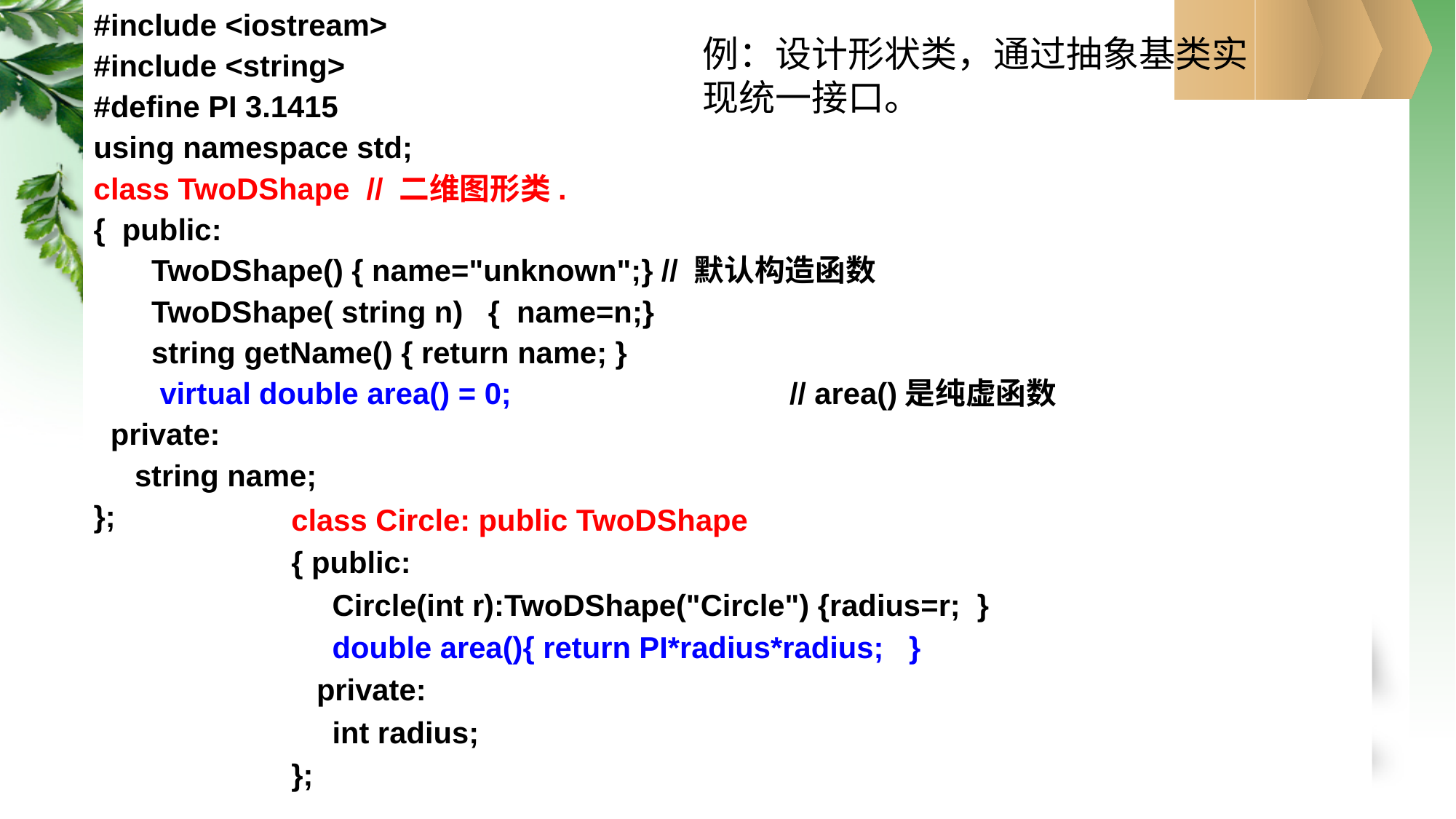

#include <iostream>
#include <string>
#define PI 3.1415
using namespace std;
class TwoDShape  // 二维图形类.
{  public:
  	  TwoDShape() { name="unknown";} // 默认构造函数
	  TwoDShape( string n)   {  name=n;}
  	  string getName() { return name; }
  	   virtual double area() = 0;  			// area()是纯虚函数
  private:
  	string name;
};
例：设计形状类，通过抽象基类实现统一接口。
class Circle: public TwoDShape
{ public:
  	Circle(int r):TwoDShape("Circle") {radius=r;  }
  	double area(){ return PI*radius*radius;   }
   private:
	int radius;
};